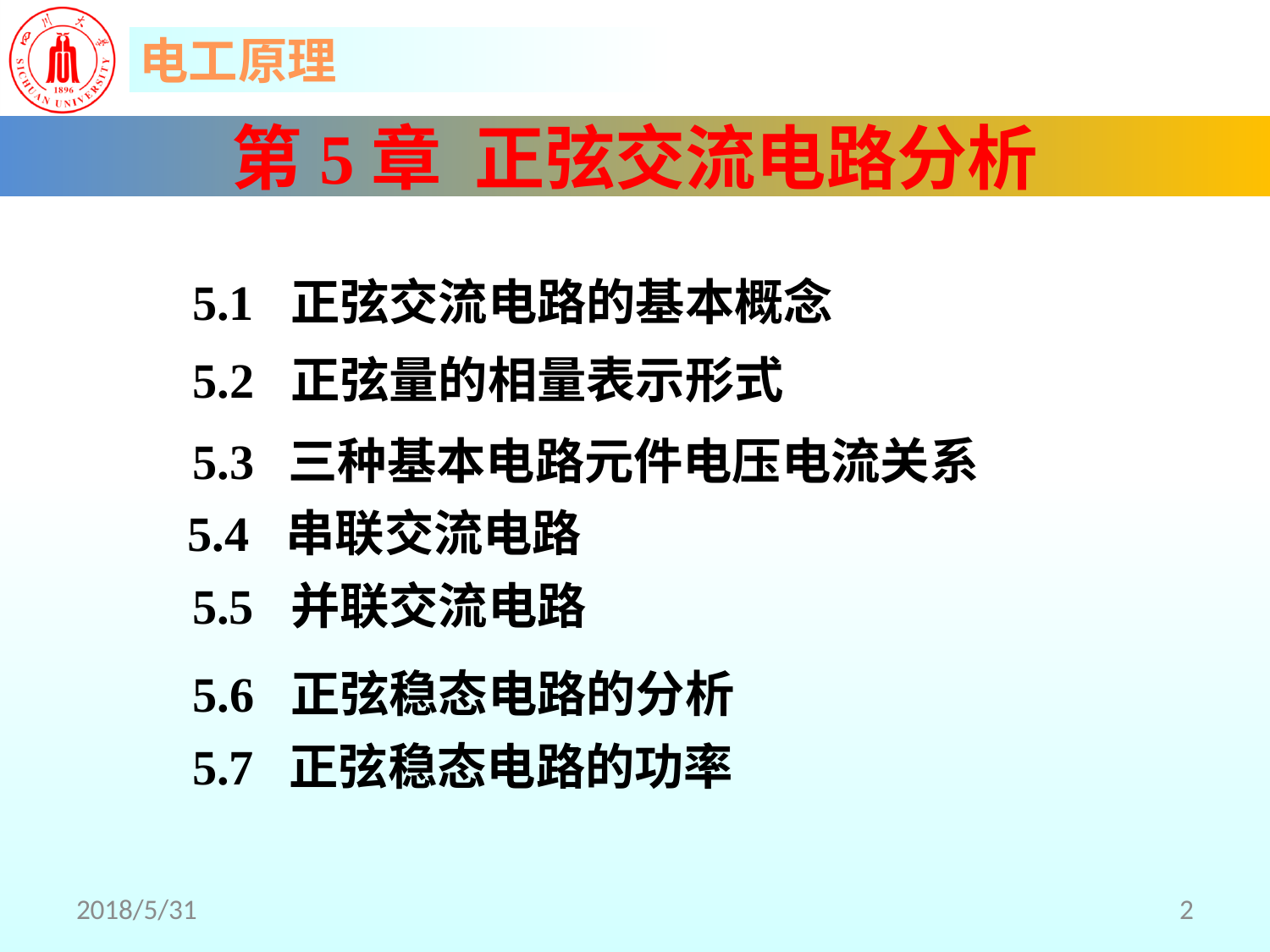

第5章  正弦交流电路分析
5.1  正弦交流电路的基本概念
5.2  正弦量的相量表示形式
5.3  三种基本电路元件电压电流关系
5.4  串联交流电路
5.5  并联交流电路
5.6  正弦稳态电路的分析
5.7  正弦稳态电路的功率
2018/5/31
2